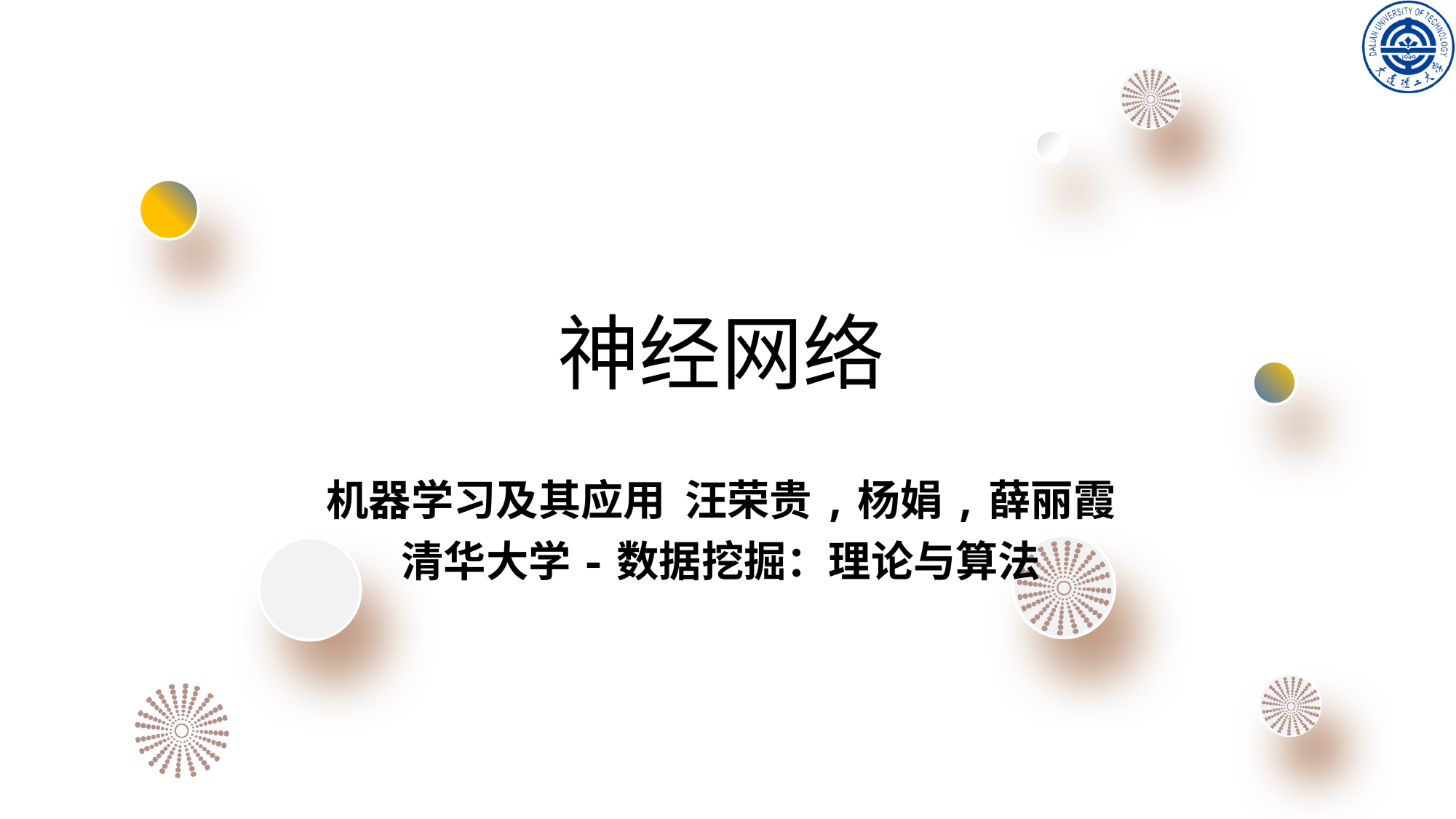

# 神经网络
机器学习及其应用  汪荣贵,杨娟,薛丽霞
清华大学-数据挖掘：理论与算法